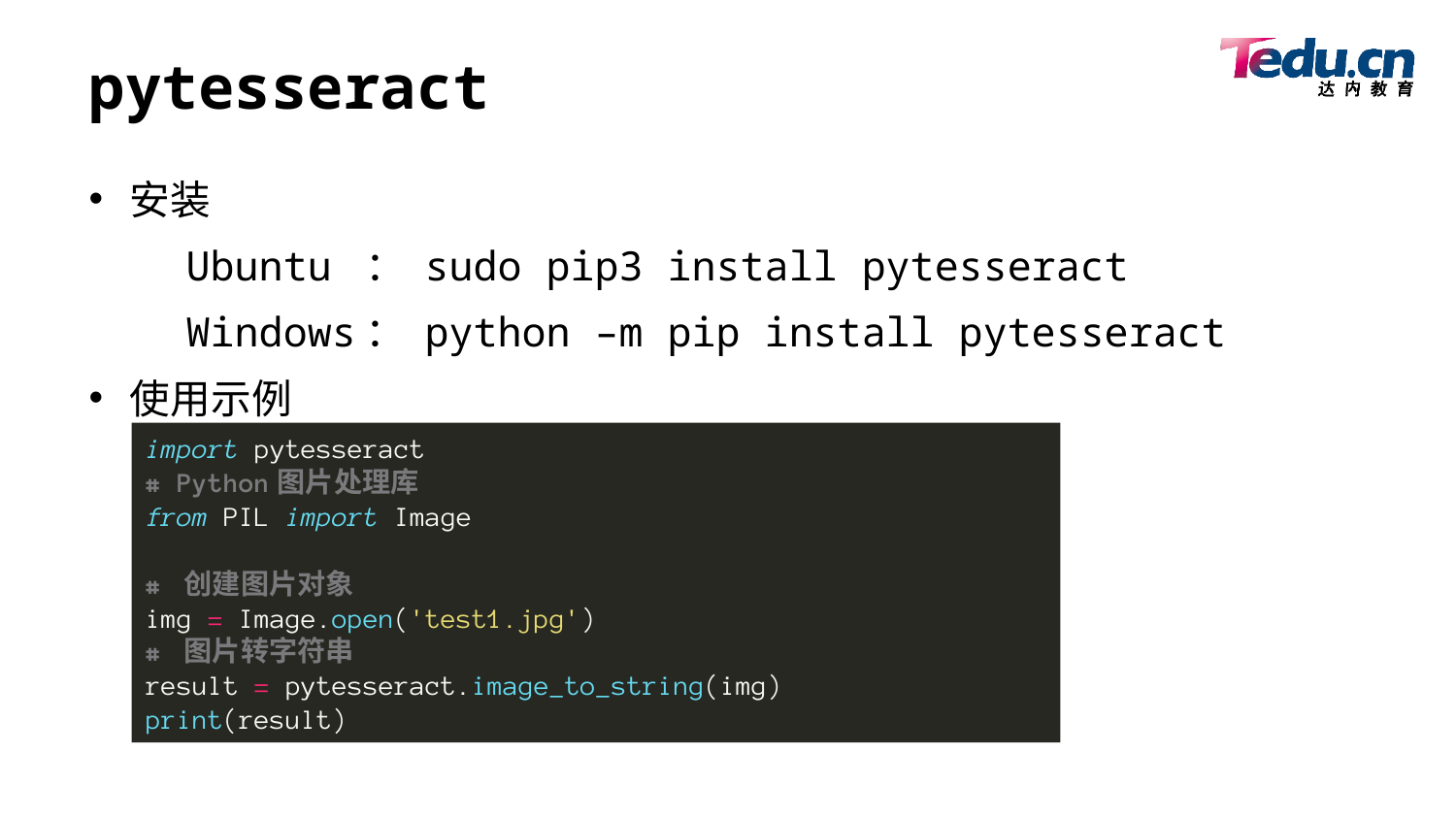

# pytesseract
安装
    Ubuntu ： sudo pip3 install pytesseract
    Windows： python –m pip install pytesseract
使用示例
import pytesseract
# Python图片处理库
from PIL import Image
# 创建图片对象
img = Image.open('test1.jpg')
# 图片转字符串
result = pytesseract.image_to_string(img)
print(result)